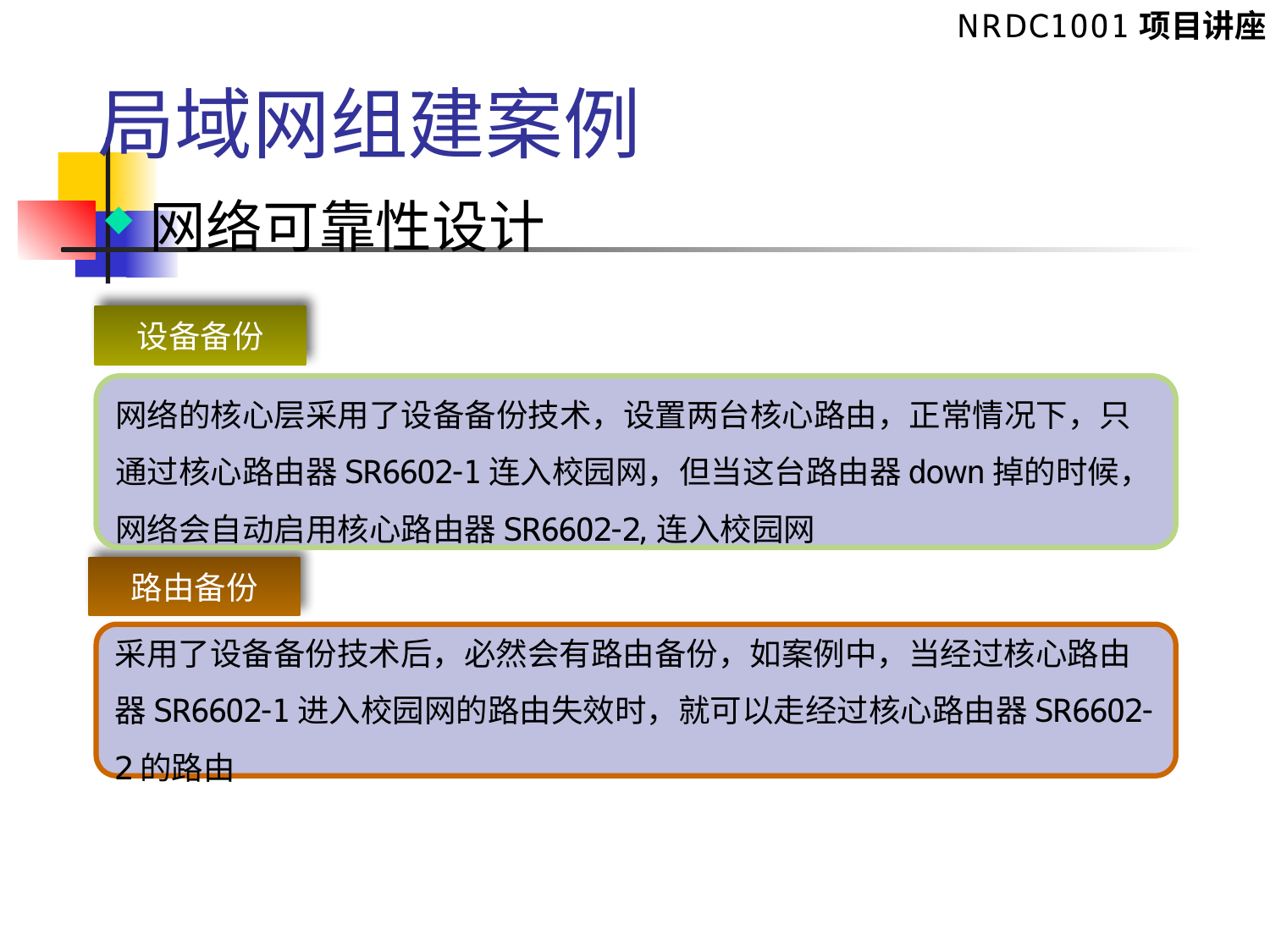

# 局域网组建案例
网络可靠性设计
设备备份
网络的核心层采用了设备备份技术，设置两台核心路由，正常情况下，只通过核心路由器SR6602-1连入校园网，但当这台路由器down掉的时候，网络会自动启用核心路由器SR6602-2,连入校园网
路由备份
采用了设备备份技术后，必然会有路由备份，如案例中，当经过核心路由器SR6602-1进入校园网的路由失效时，就可以走经过核心路由器SR6602-2的路由